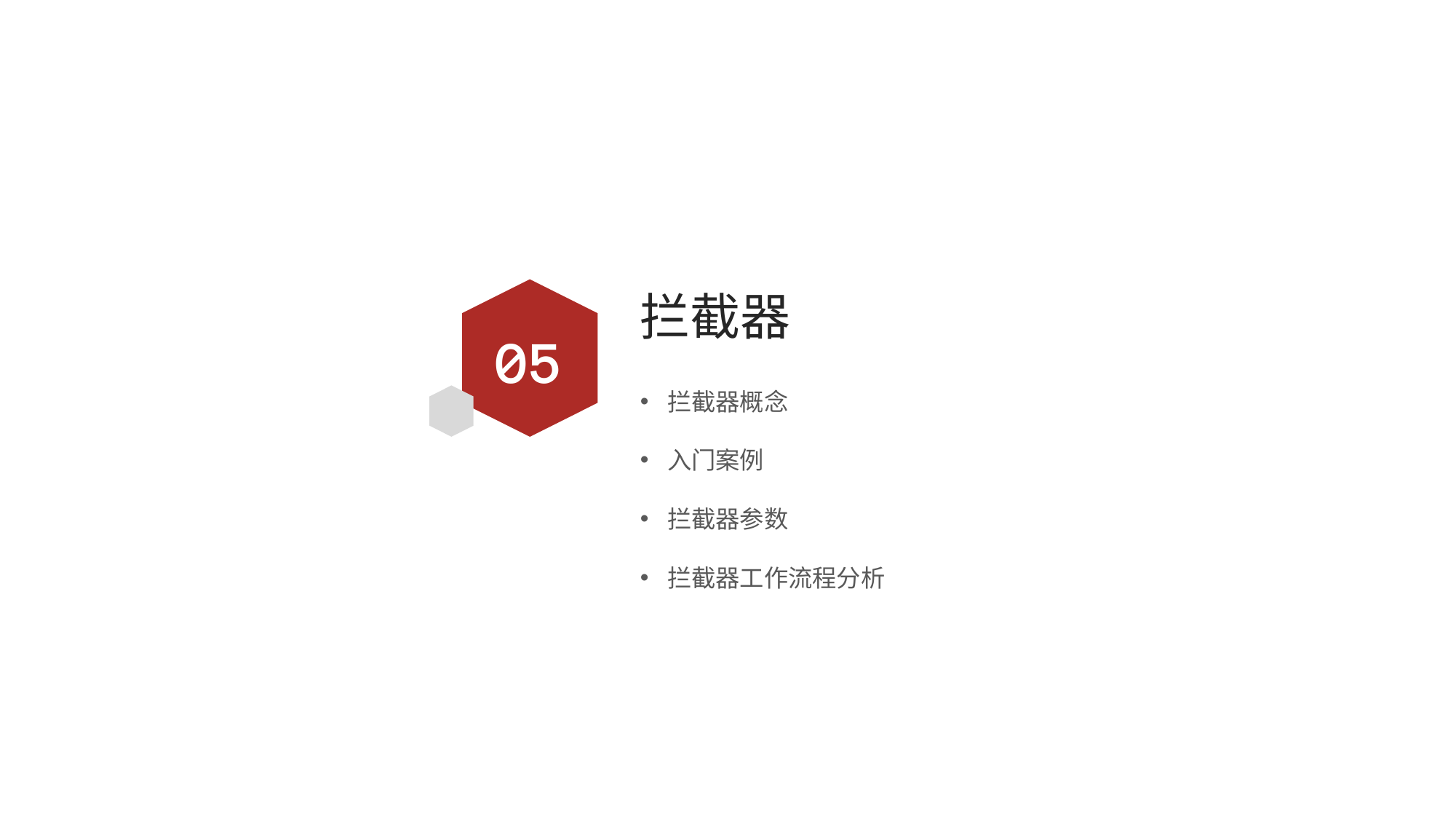

# 拦截器
05
拦截器概念
入门案例
拦截器参数
拦截器工作流程分析